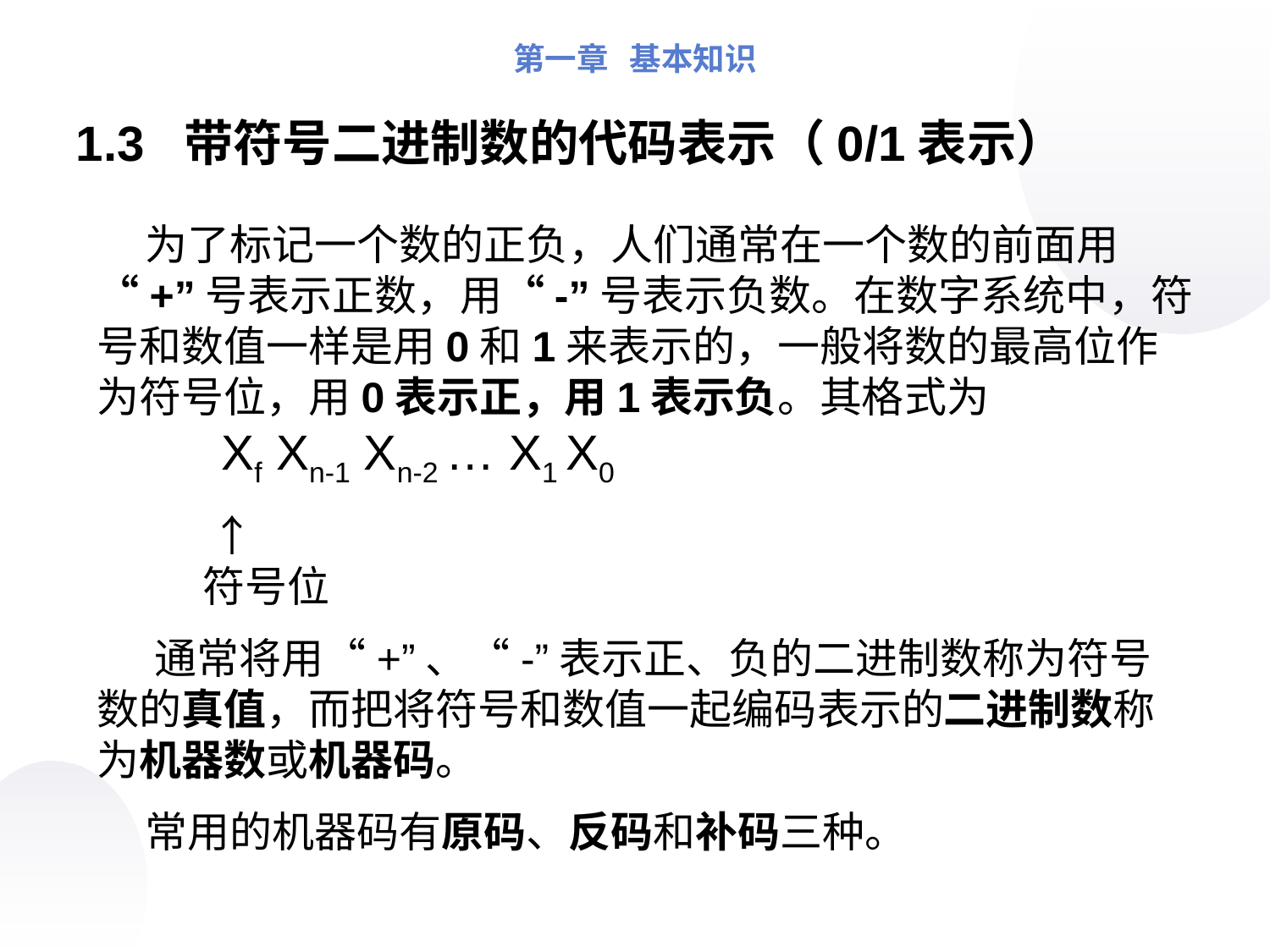

第一章   基本知识
1.3  带符号二进制数的代码表示（0/1表示）
    为了标记一个数的正负，人们通常在一个数的前面用“+”号表示正数，用“-”号表示负数。在数字系统中，符号和数值一样是用0和1来表示的，一般将数的最高位作为符号位，用0表示正，用1表示负。其格式为
            Xf Xn-1 Xn-2 … X1 X0
            ↑
          符号位
     通常将用“+”、“-”表示正、负的二进制数称为符号数的真值，而把将符号和数值一起编码表示的二进制数称为机器数或机器码。
    常用的机器码有原码、反码和补码三种。

16